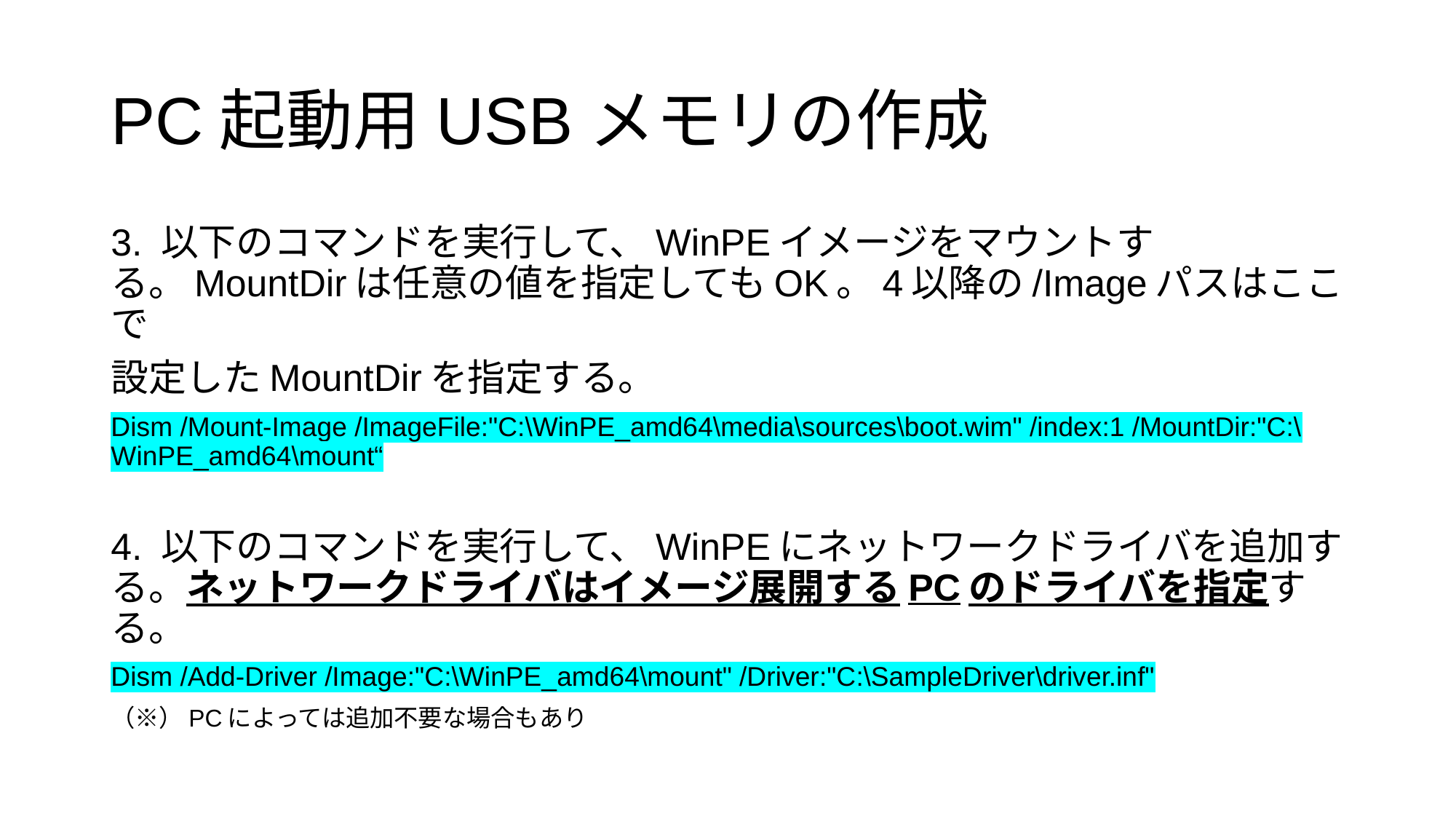

# PC起動用USBメモリの作成
3. 以下のコマンドを実行して、WinPEイメージをマウントする。MountDirは任意の値を指定してもOK。4以降の/Imageパスはここで
設定したMountDirを指定する。
Dism /Mount-Image /ImageFile:"C:\WinPE_amd64\media\sources\boot.wim" /index:1 /MountDir:"C:\WinPE_amd64\mount“

4. 以下のコマンドを実行して、WinPEにネットワークドライバを追加する。ネットワークドライバはイメージ展開するPCのドライバを指定する。
Dism /Add-Driver /Image:"C:\WinPE_amd64\mount" /Driver:"C:\SampleDriver\driver.inf"
（※）PCによっては追加不要な場合もあり